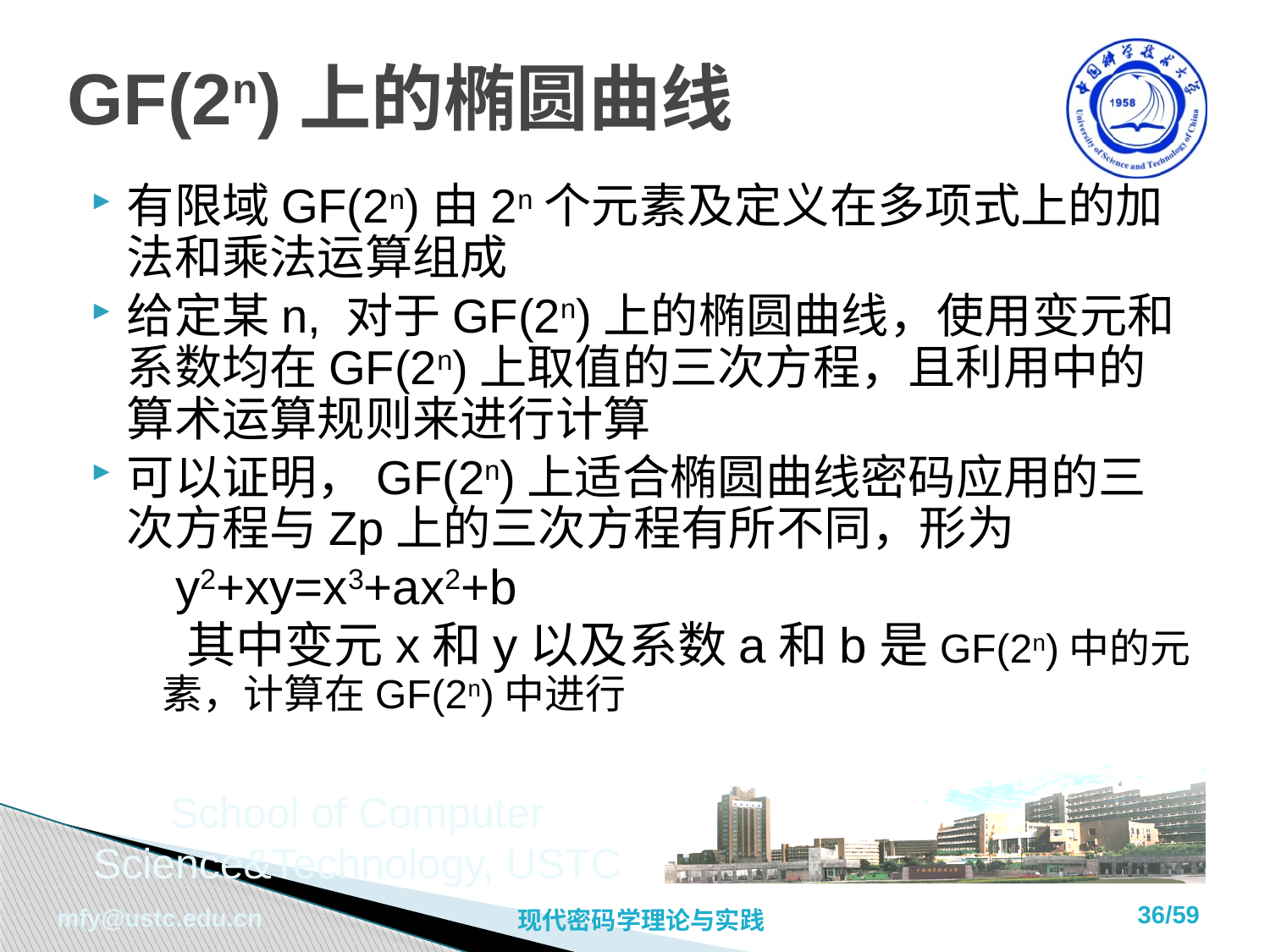

# GF(2n)上的椭圆曲线
有限域GF(2n)由2n个元素及定义在多项式上的加法和乘法运算组成
给定某n, 对于GF(2n)上的椭圆曲线，使用变元和系数均在GF(2n)上取值的三次方程，且利用中的算术运算规则来进行计算
可以证明，GF(2n)上适合椭圆曲线密码应用的三次方程与Zp上的三次方程有所不同，形为
    y2+xy=x3+ax2+b
    其中变元x和y以及系数a和b是GF(2n)中的元素，计算在GF(2n)中进行